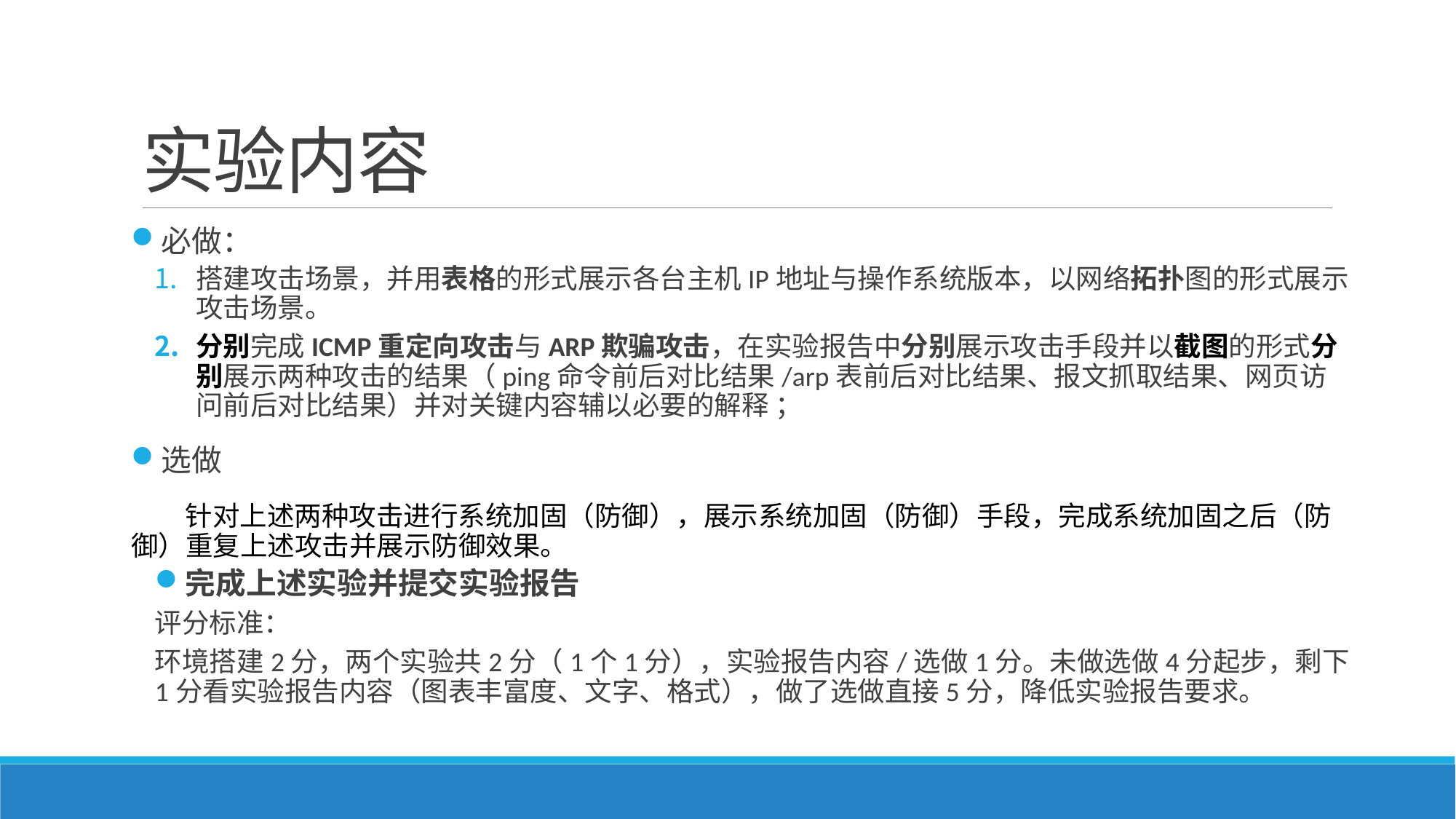

# 实验内容
必做：
搭建攻击场景，并用表格的形式展示各台主机IP地址与操作系统版本，以网络拓扑图的形式展示攻击场景。
分别完成ICMP重定向攻击与ARP欺骗攻击，在实验报告中分别展示攻击手段并以截图的形式分别展示两种攻击的结果（ping命令前后对比结果/arp表前后对比结果、报文抓取结果、网页访问前后对比结果）并对关键内容辅以必要的解释 ；
选做
       针对上述两种攻击进行系统加固（防御），展示系统加固（防御）手段，完成系统加固之后（防御）重复上述攻击并展示防御效果。
完成上述实验并提交实验报告
评分标准：
环境搭建2分，两个实验共2分（1个1分），实验报告内容/选做1分。未做选做4分起步，剩下1分看实验报告内容（图表丰富度、文字、格式），做了选做直接5分，降低实验报告要求。